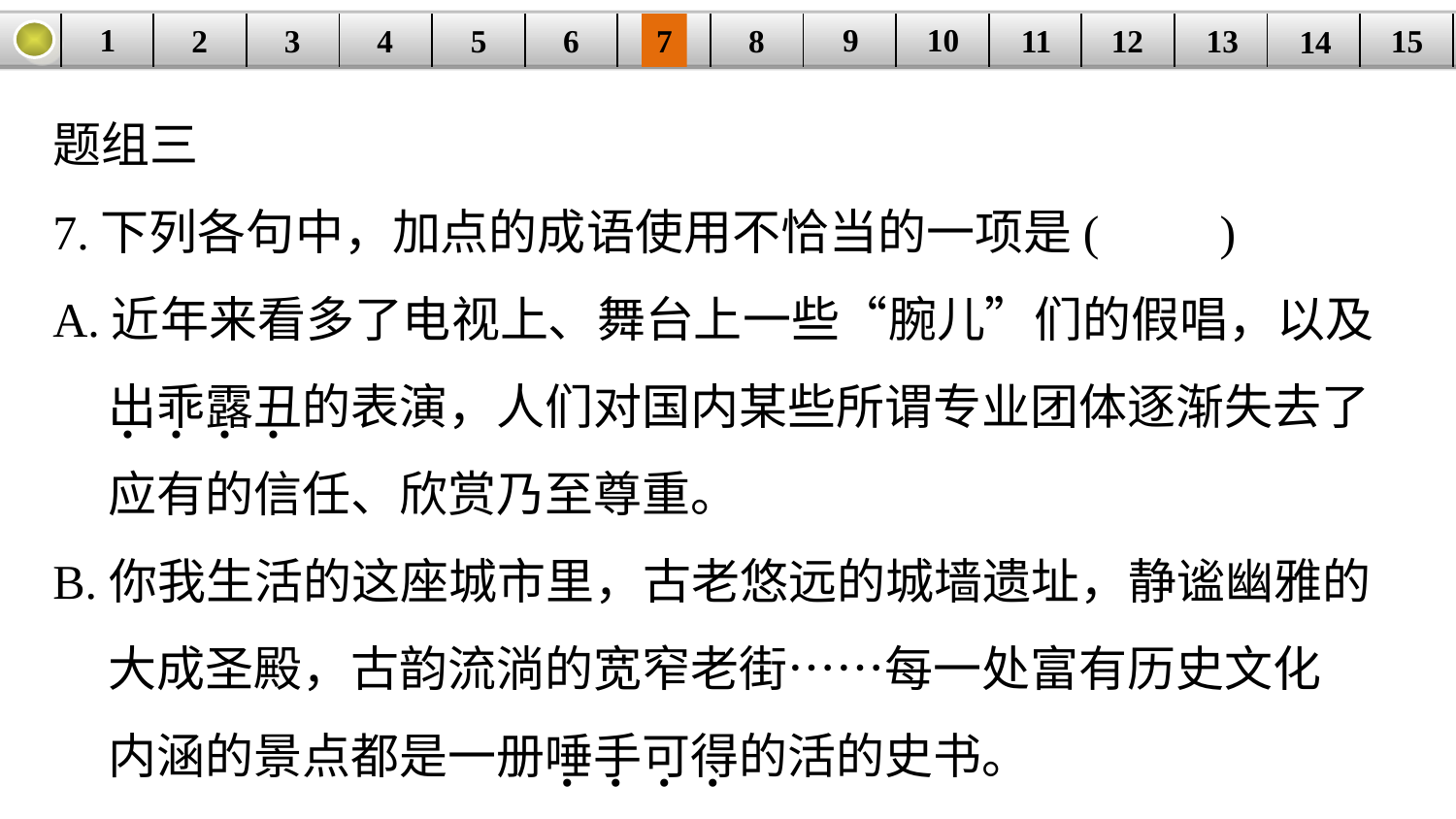

9
10
1
3
4
5
6
8
11
2
12
15
|  |  |  |  |  |  |  |  |  |  |  |  |  |  |  |
| --- | --- | --- | --- | --- | --- | --- | --- | --- | --- | --- | --- | --- | --- | --- |
7
13
14

题组三
7.下列各句中，加点的成语使用不恰当的一项是(　　)
A.近年来看多了电视上、舞台上一些“腕儿”们的假唱，以及
    出乖露丑的表演，人们对国内某些所谓专业团体逐渐失去了
    应有的信任、欣赏乃至尊重。
B.你我生活的这座城市里，古老悠远的城墙遗址，静谧幽雅的
    大成圣殿，古韵流淌的宽窄老街……每一处富有历史文化
    内涵的景点都是一册唾手可得的活的史书。
.   .   .   .
.   .   .   .